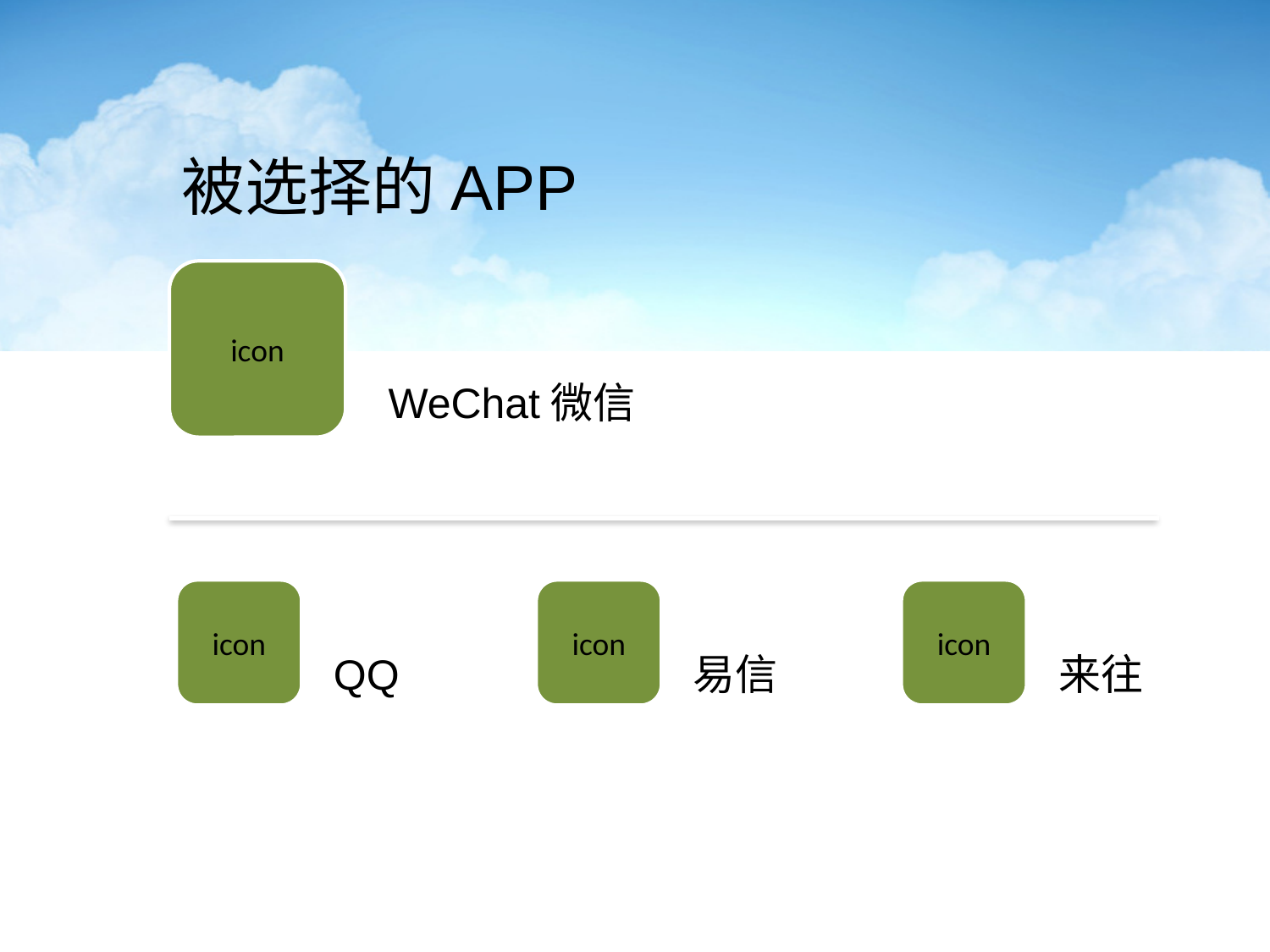

被选择的APP
icon
WeChat微信
icon
icon
icon
QQ
易信
来往